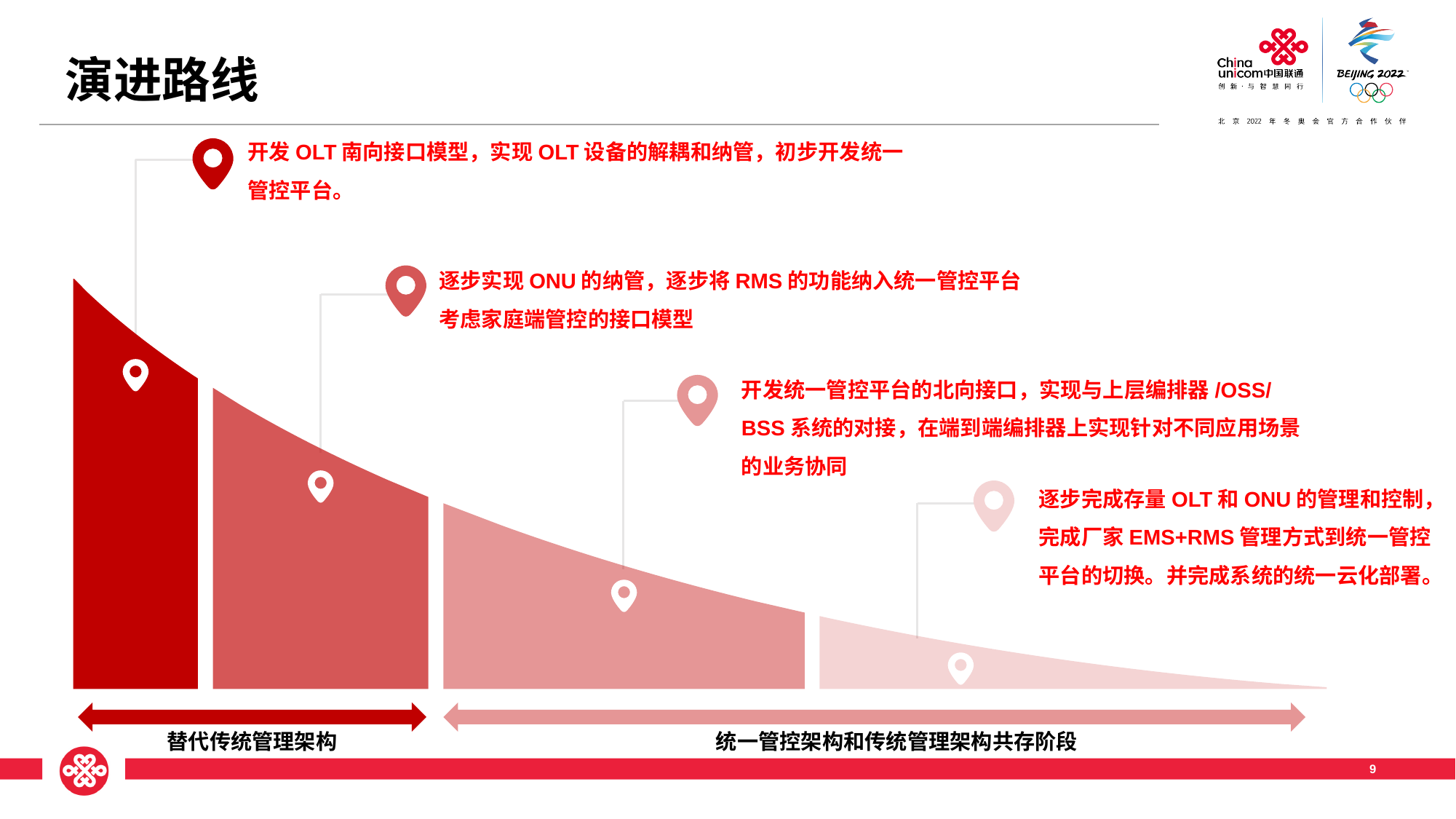

演进路线
开发OLT南向接口模型，实现OLT设备的解耦和纳管，初步开发统一管控平台。

逐步实现ONU的纳管，逐步将RMS的功能纳入统一管控平台
考虑家庭端管控的接口模型

开发统一管控平台的北向接口，实现与上层编排器/OSS/BSS系统的对接，在端到端编排器上实现针对不同应用场景的业务协同

逐步完成存量OLT和ONU的管理和控制，完成厂家EMS+RMS管理方式到统一管控平台的切换。并完成系统的统一云化部署。

替代传统管理架构
统一管控架构和传统管理架构共存阶段